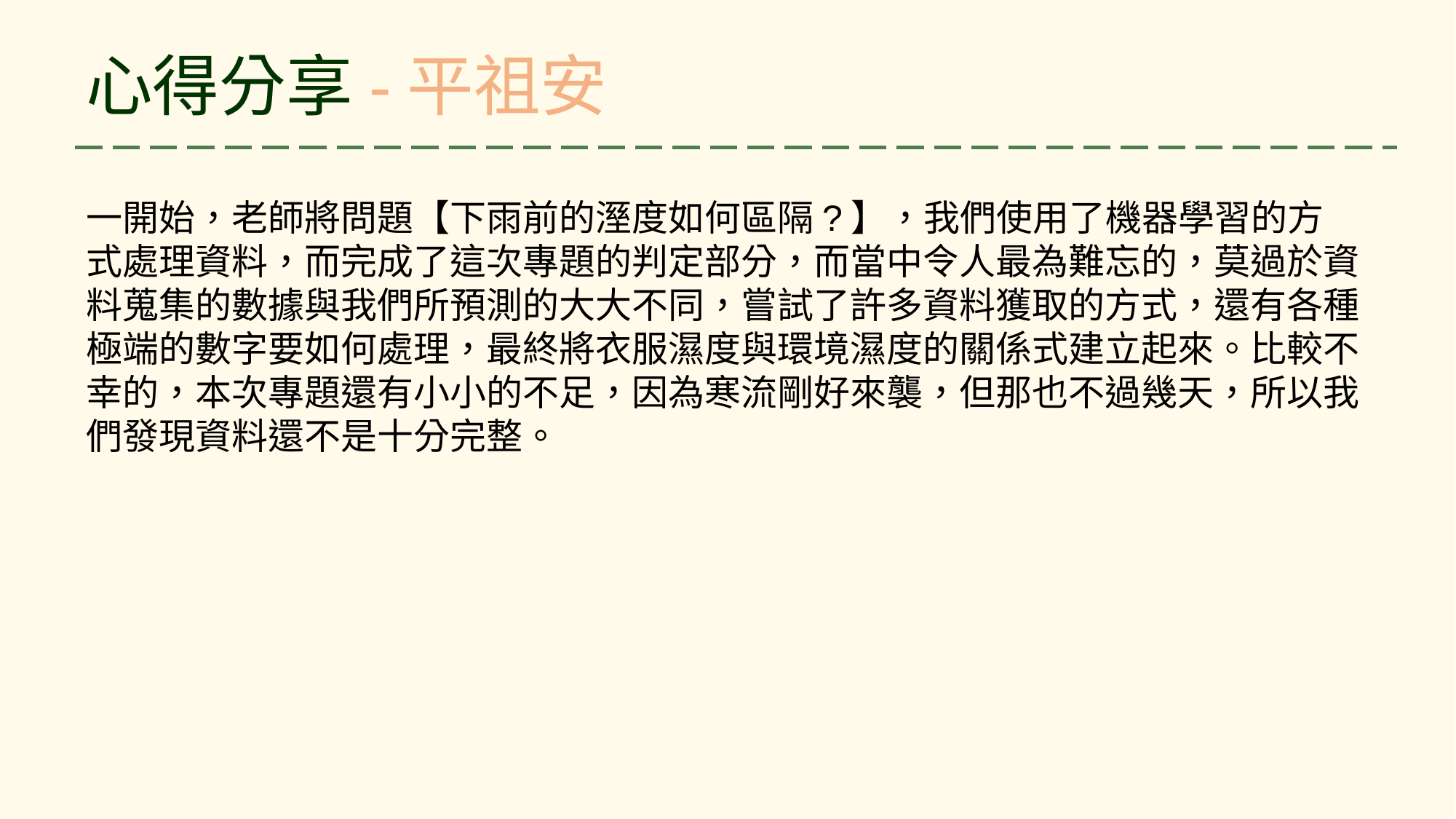

心得分享-平祖安
一開始，老師將問題【下雨前的溼度如何區隔?】，我們使用了機器學習的方式處理資料，而完成了這次專題的判定部分，而當中令人最為難忘的，莫過於資料蒐集的數據與我們所預測的大大不同，嘗試了許多資料獲取的方式，還有各種極端的數字要如何處理，最終將衣服濕度與環境濕度的關係式建立起來。比較不幸的，本次專題還有小小的不足，因為寒流剛好來襲，但那也不過幾天，所以我們發現資料還不是十分完整。